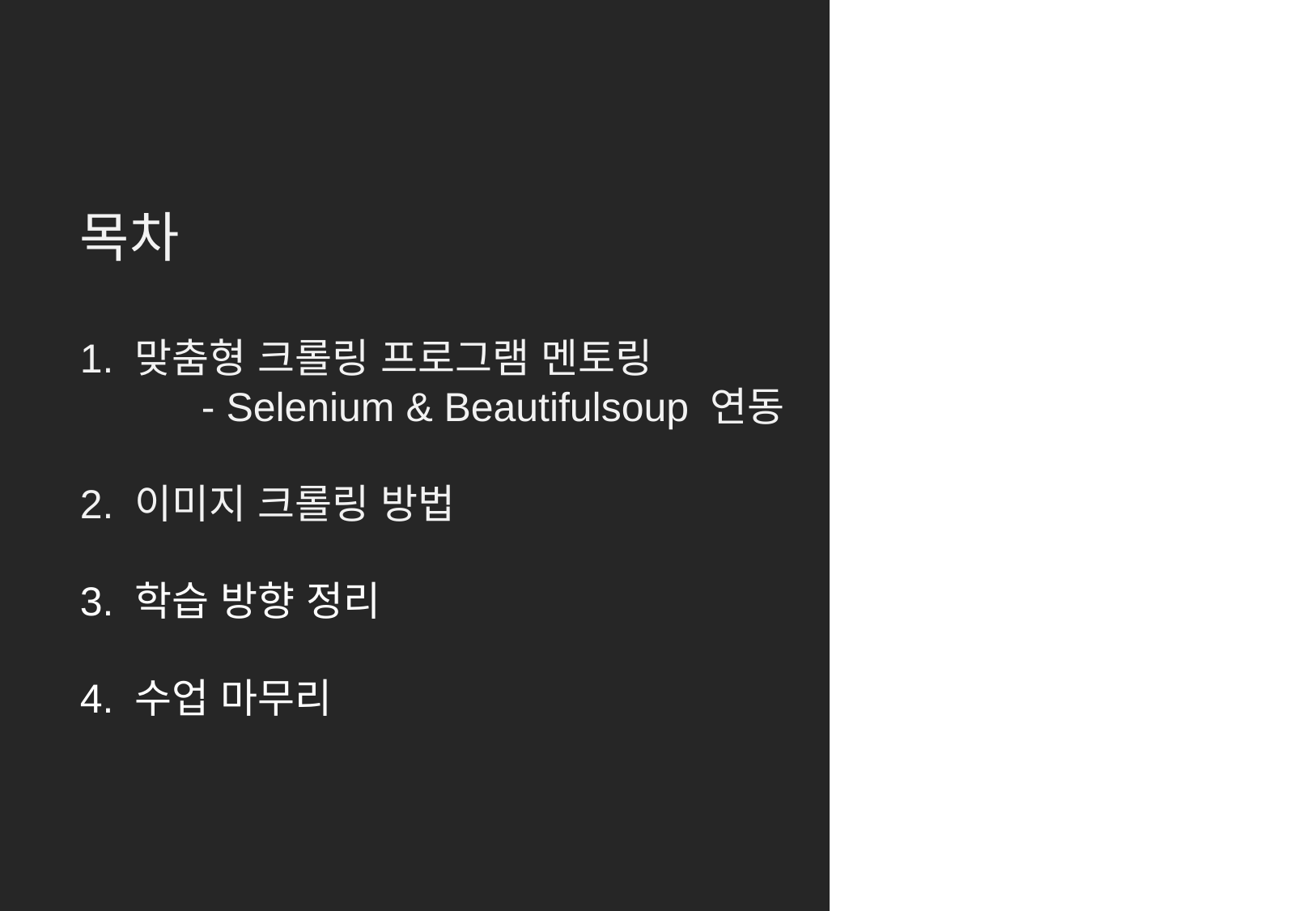

목차

1. 맞춤형 크롤링 프로그램 멘토링
	- Selenium & Beautifulsoup 연동

2. 이미지 크롤링 방법

3. 학습 방향 정리

4. 수업 마무리